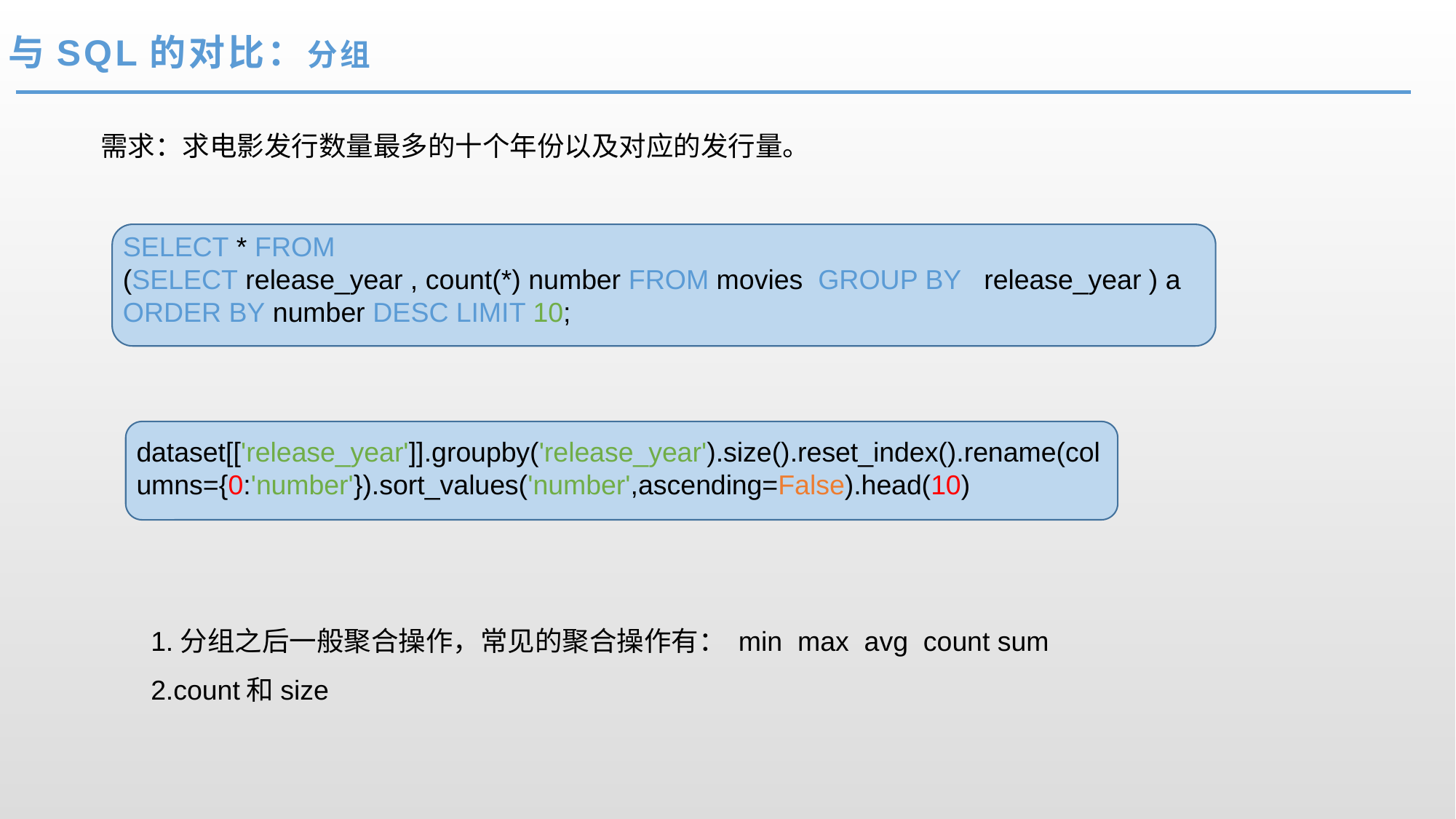

# 与SQL的对比：分组
需求：求电影发行数量最多的十个年份以及对应的发行量。

SELECT * FROM
(SELECT release_year , count(*) number FROM movies  GROUP BY   release_year ) a
ORDER BY number DESC LIMIT 10;

dataset[['release_year']].groupby('release_year').size().reset_index().rename(columns={0:'number'}).sort_values('number',ascending=False).head(10)
1.分组之后一般聚合操作，常见的聚合操作有： min  max  avg  count sum
2.count和size